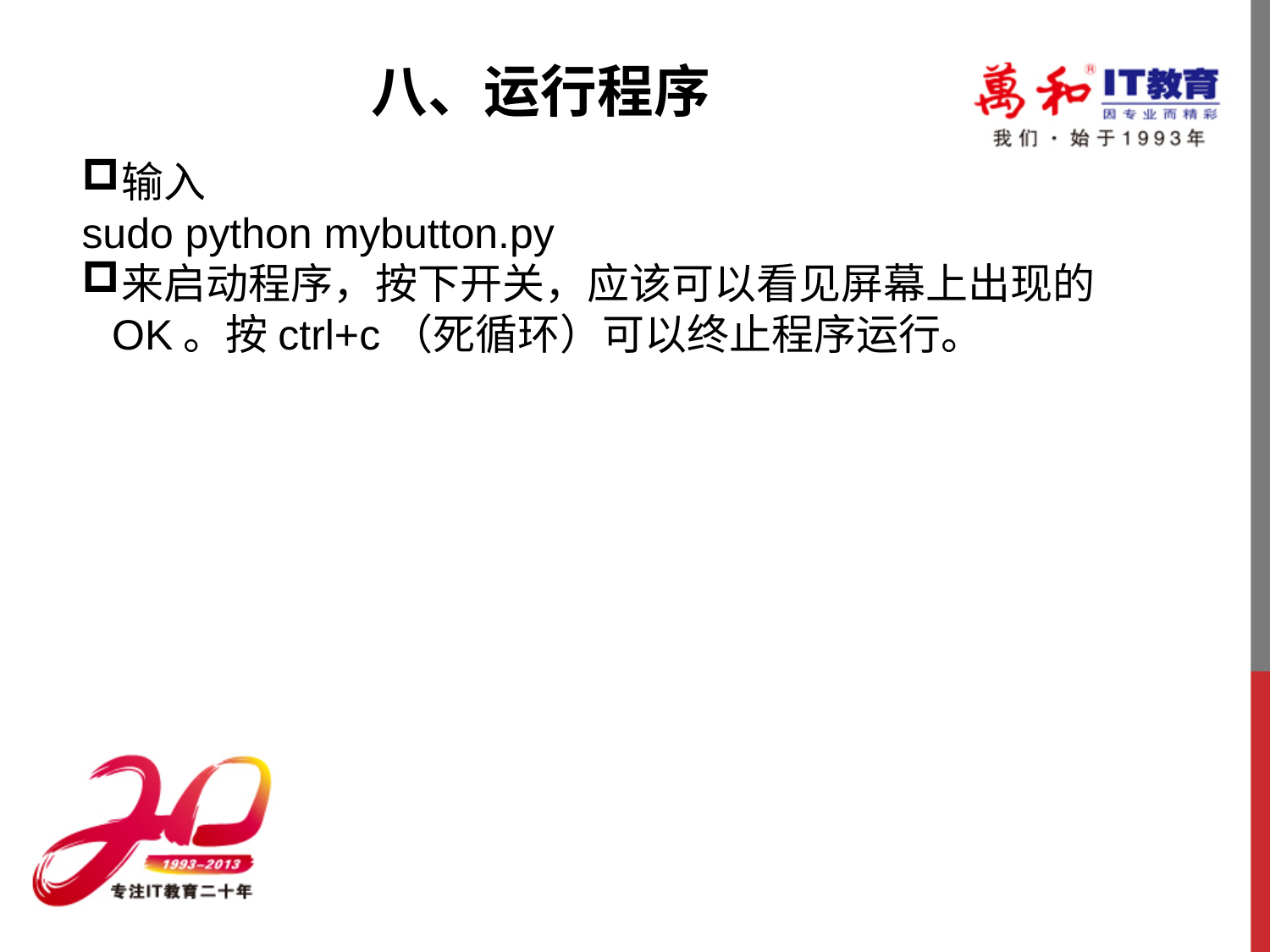

八、运行程序
输入
sudo python mybutton.py
来启动程序，按下开关，应该可以看见屏幕上出现的OK。按ctrl+c（死循环）可以终止程序运行。